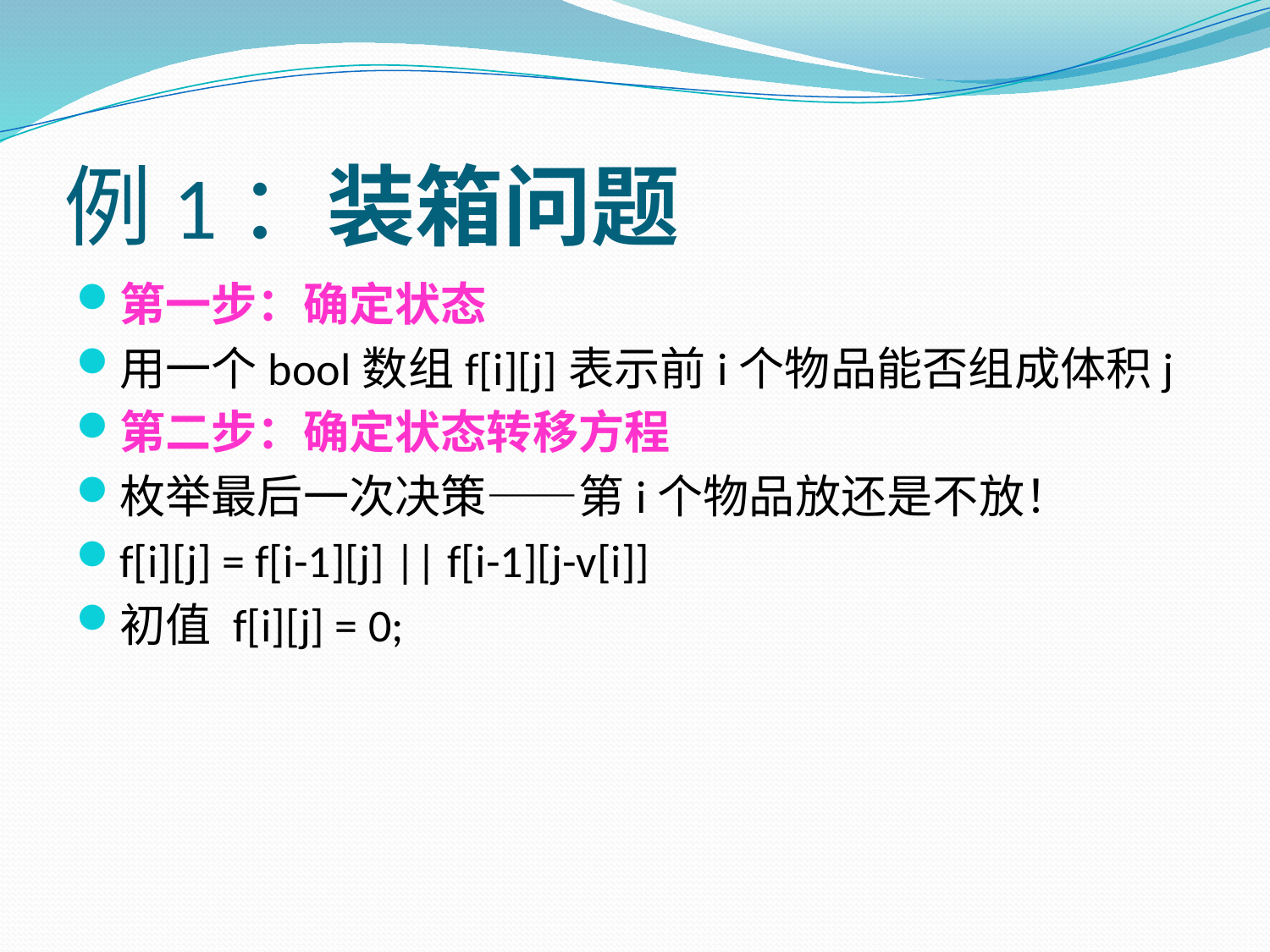

# 例1：装箱问题
第一步：确定状态
用一个bool数组f[i][j]表示前i个物品能否组成体积j
第二步：确定状态转移方程
枚举最后一次决策——第i个物品放还是不放！
f[i][j] = f[i-1][j] || f[i-1][j-v[i]]
初值 f[i][j] = 0;